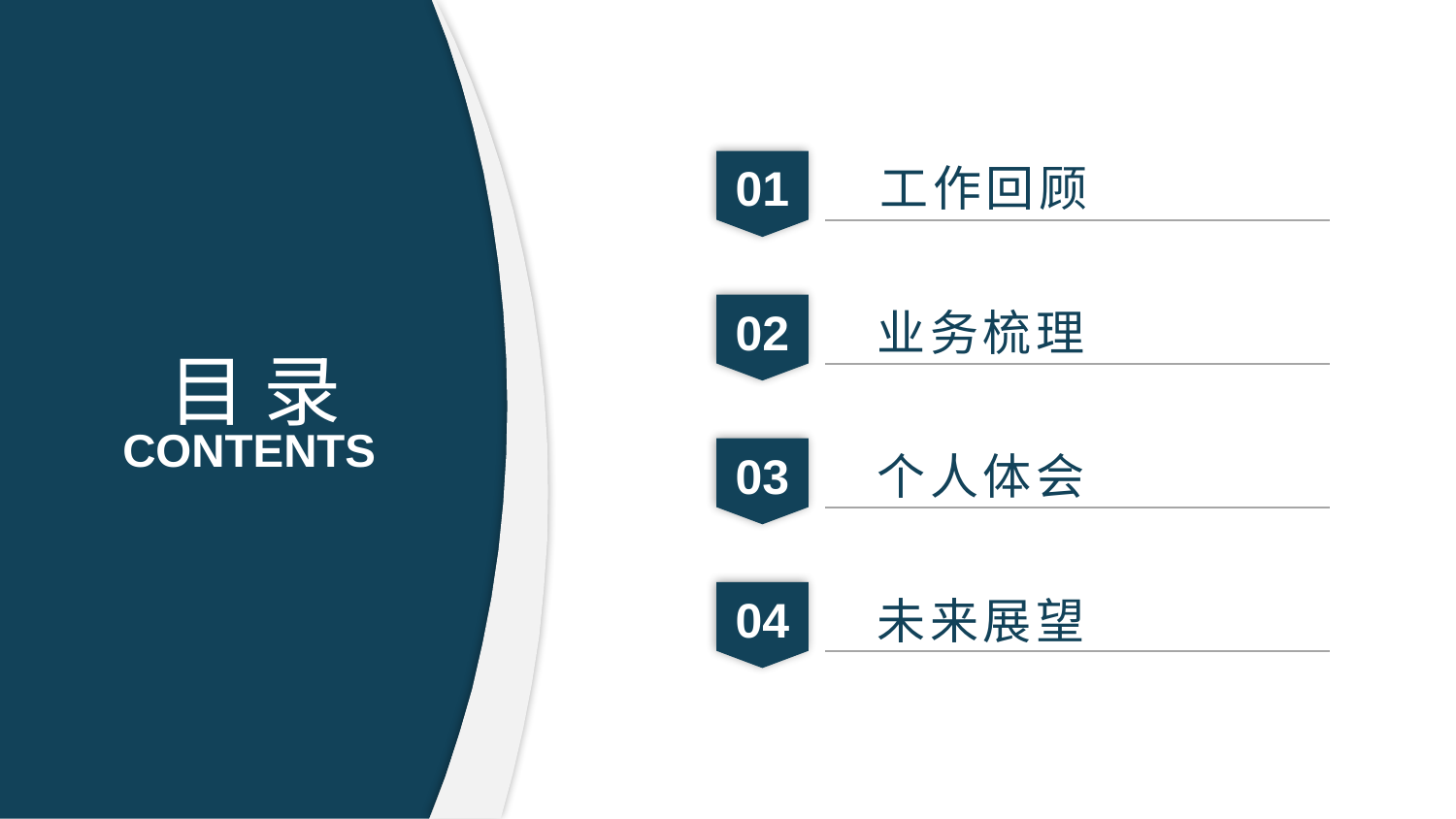

工作回顾
01
02
业务梳理
目 录
CONTENTS
03
个人体会
04
未来展望